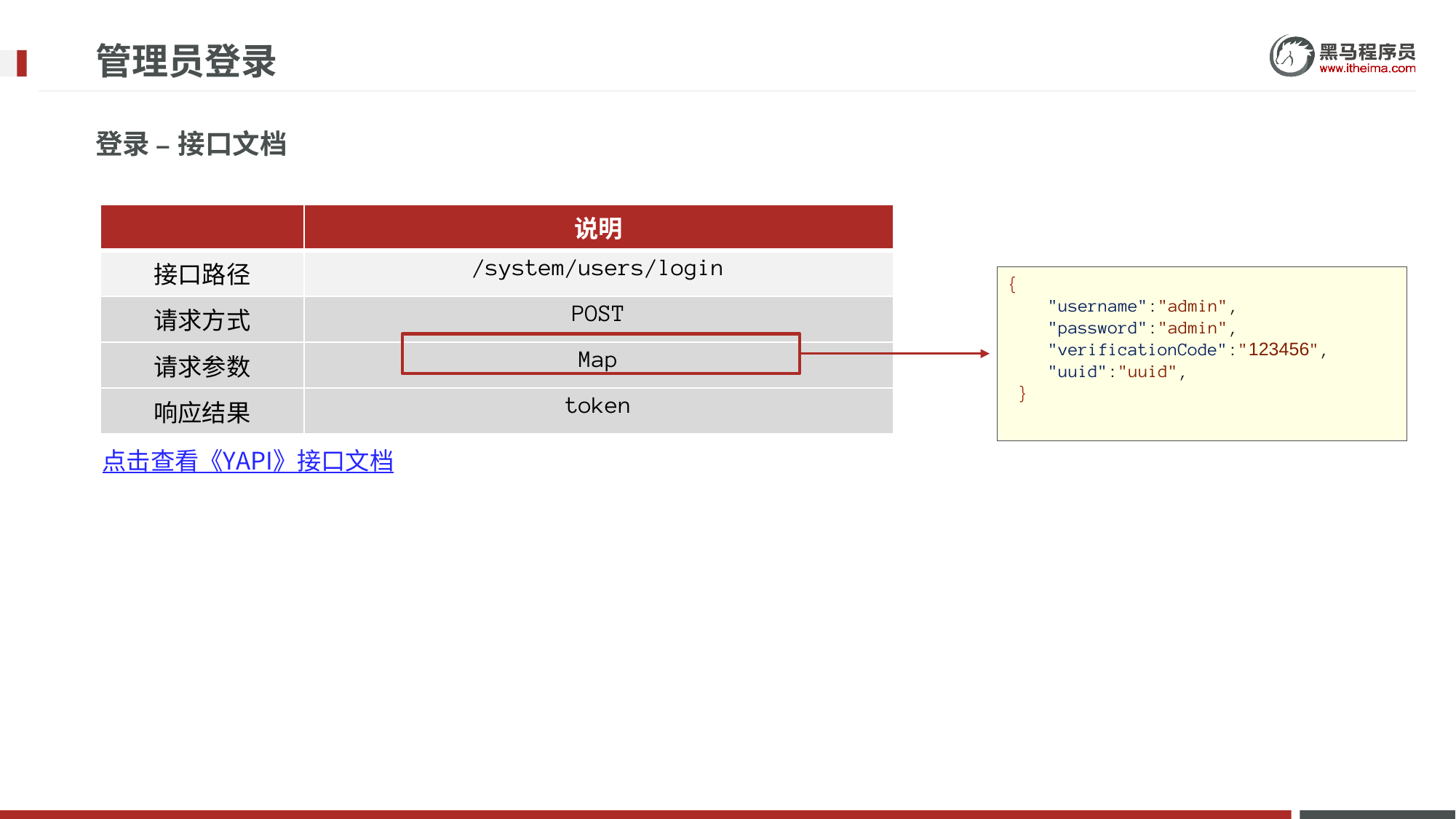

# 管理员登录
登录-接口文档
|  | 说明 |
| --- | --- |
| 接口路径 | /system/users/login |
| 请求方式 | POST |
| 请求参数 | Map |
| 响应结果 | token |
{
    "username":"admin",
    "password":"admin",
    "verificationCode":"123456",
    "uuid":"uuid",
 }

点击查看《YAPI》接口文档